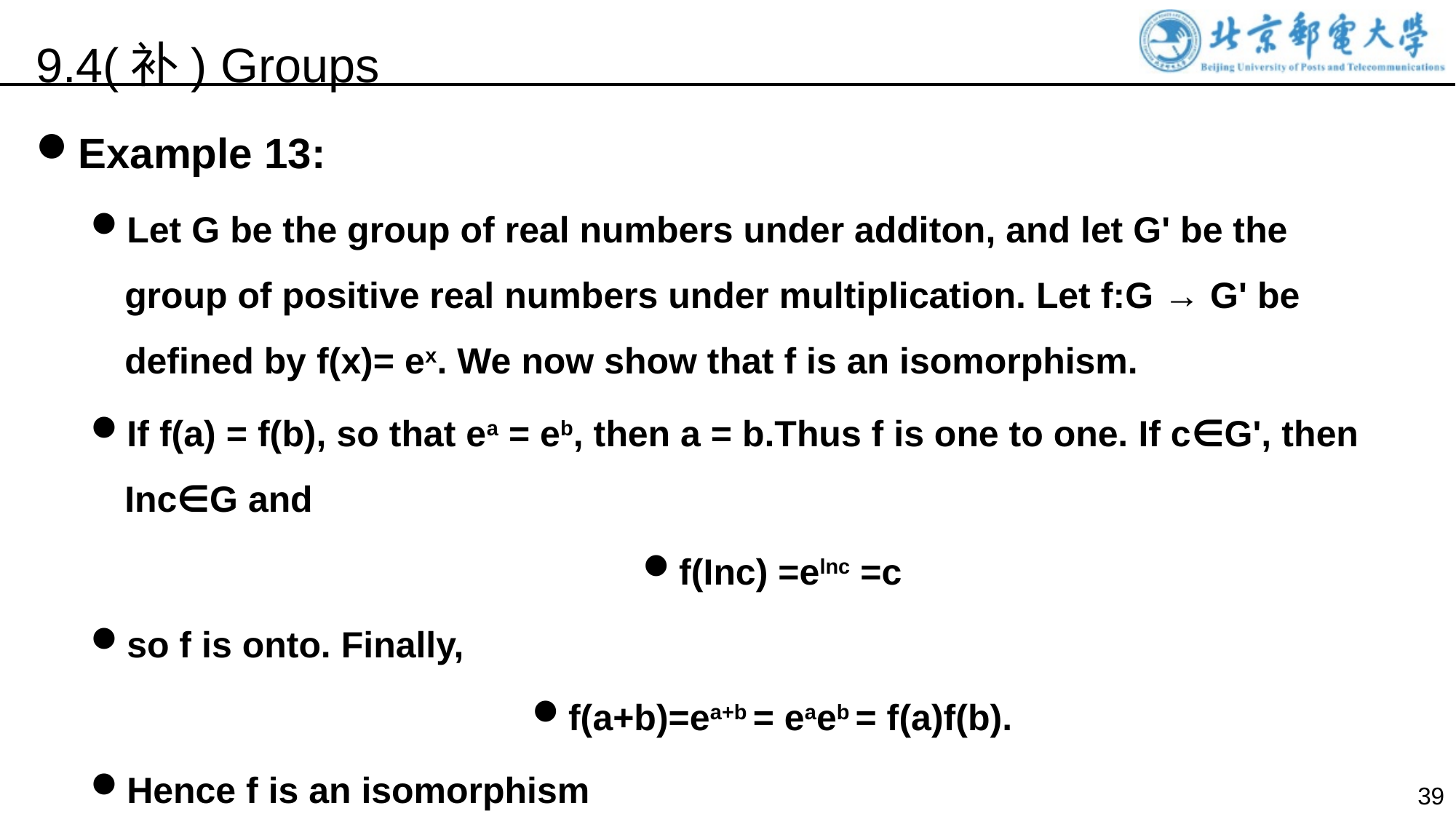

9.4(补) Groups
Example 13:
Let G be the group of real numbers under additon, and let G' be the group of positive real numbers under multiplication. Let f:G → G' be defined by f(x)= ex. We now show that f is an isomorphism.
If f(a) = f(b), so that ea = eb, then a = b.Thus f is one to one. If c∈G', then Inc∈G and
f(Inc) =elnc =c
so f is onto. Finally,
f(a+b)=ea+b = eaeb = f(a)f(b).
Hence f is an isomorphism